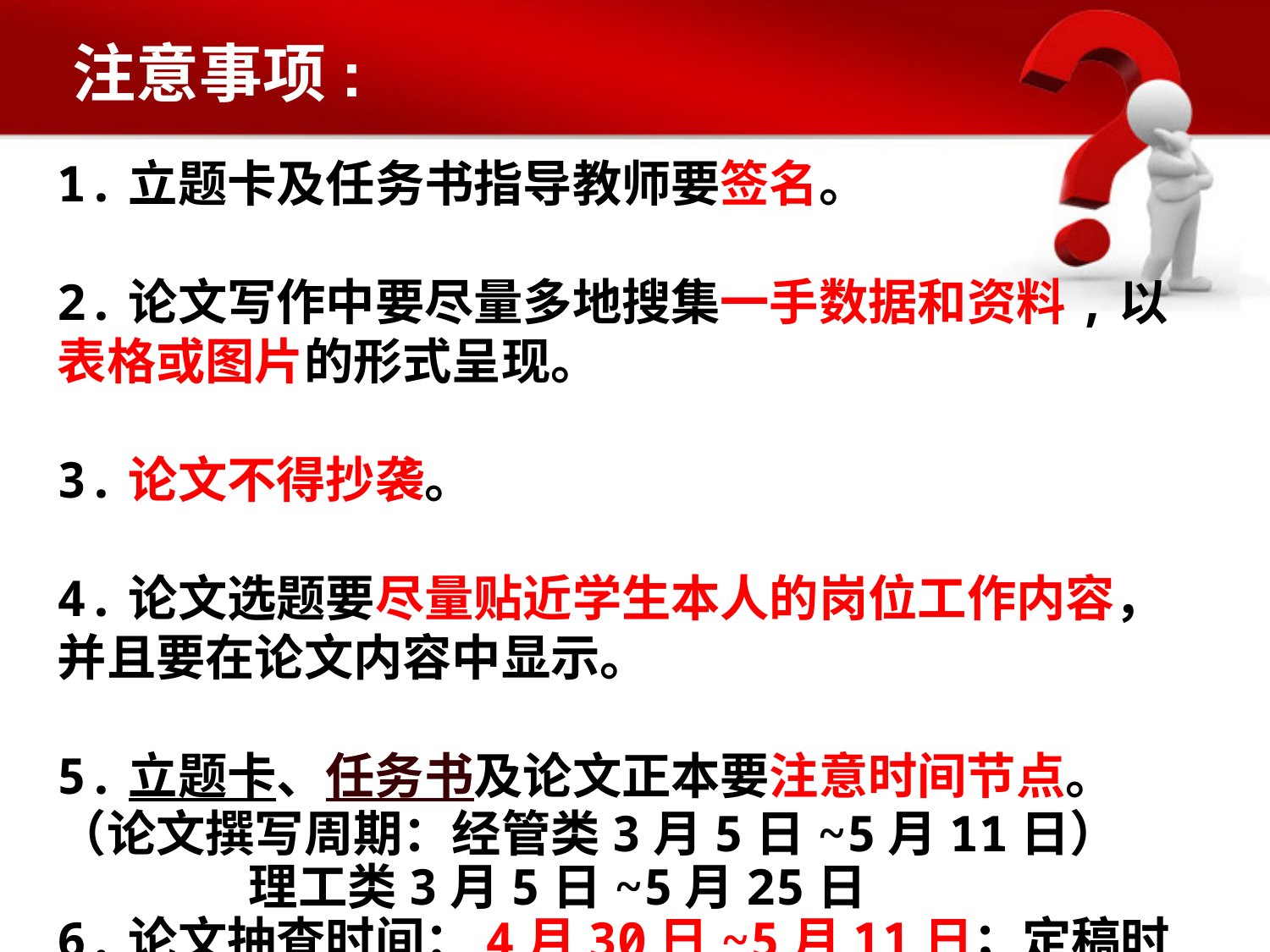

# 注意事项:
1.立题卡及任务书指导教师要签名。

2.论文写作中要尽量多地搜集一手数据和资料,以表格或图片的形式呈现。

3.论文不得抄袭。

4.论文选题要尽量贴近学生本人的岗位工作内容，并且要在论文内容中显示。

5.立题卡、任务书及论文正本要注意时间节点。
（论文撰写周期：经管类3月5日~5月11日）
                理工类3月5日~5月25日
6.论文抽查时间：4月30日~5月11日；定稿时间5月11日；答辩时间6月2日前。